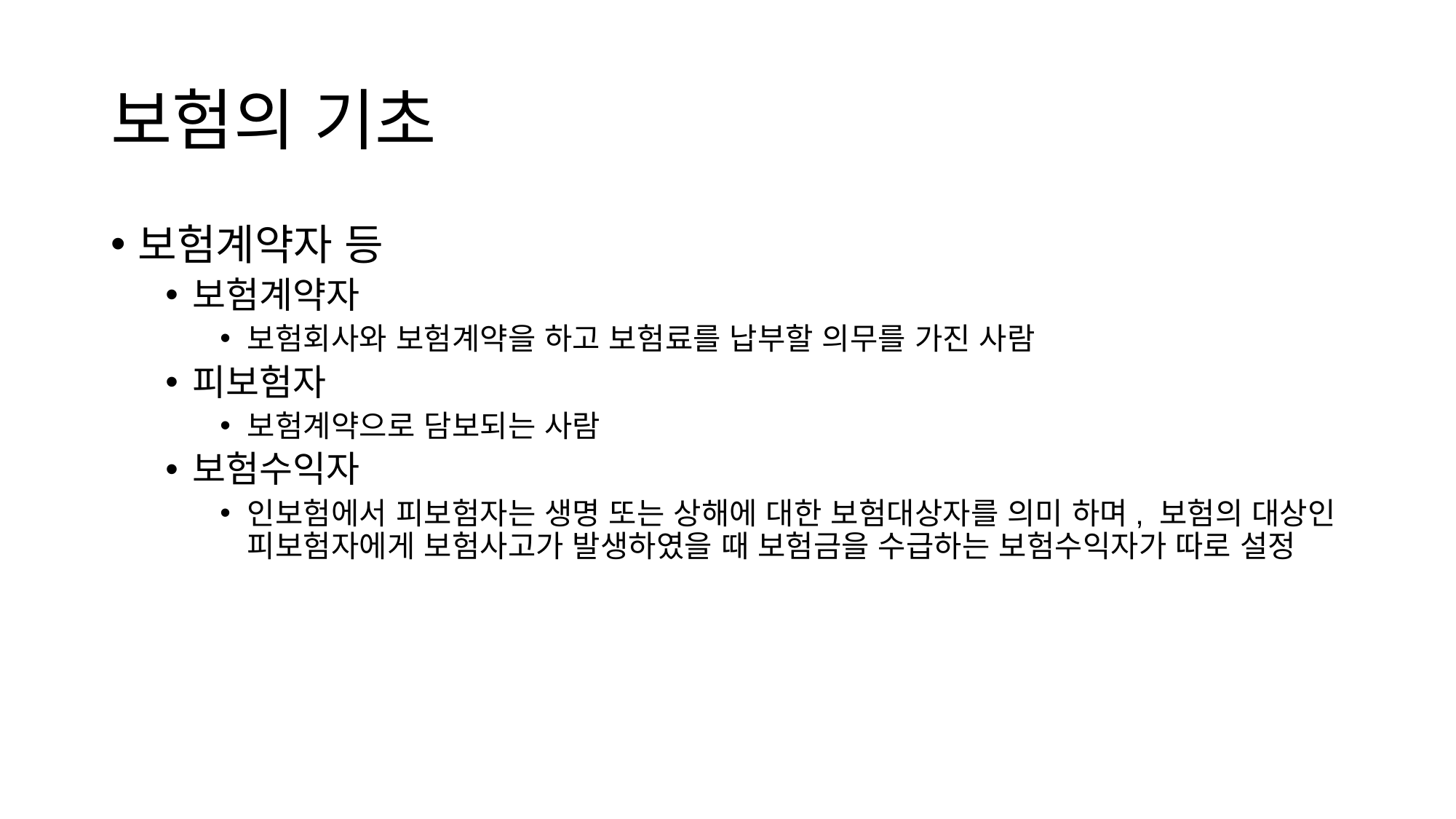

# 보험의 기초
보험계약자 등
보험계약자
보험회사와 보험계약을 하고 보험료를 납부할 의무를 가진 사람
피보험자
보험계약으로 담보되는 사람
보험수익자
인보험에서 피보험자는 생명 또는 상해에 대한 보험대상자를 의미 하며, 보험의 대상인 피보험자에게 보험사고가 발생하였을 때 보험금을 수급하는 보험수익자가 따로 설정